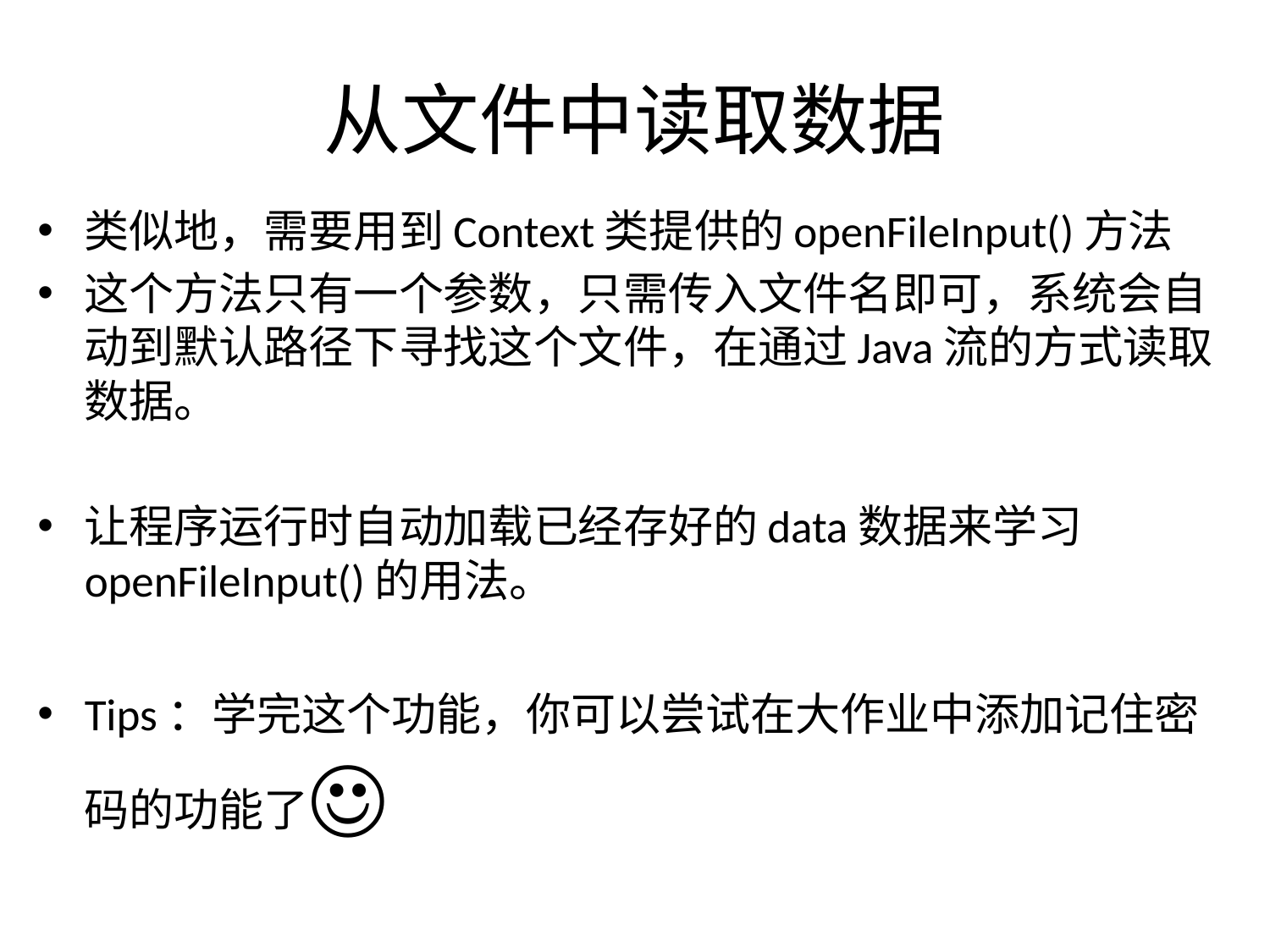

# 从文件中读取数据
类似地，需要用到Context类提供的openFileInput()方法
这个方法只有一个参数，只需传入文件名即可，系统会自动到默认路径下寻找这个文件，在通过Java流的方式读取数据。

让程序运行时自动加载已经存好的data数据来学习openFileInput()的用法。

Tips：学完这个功能，你可以尝试在大作业中添加记住密码的功能了☺